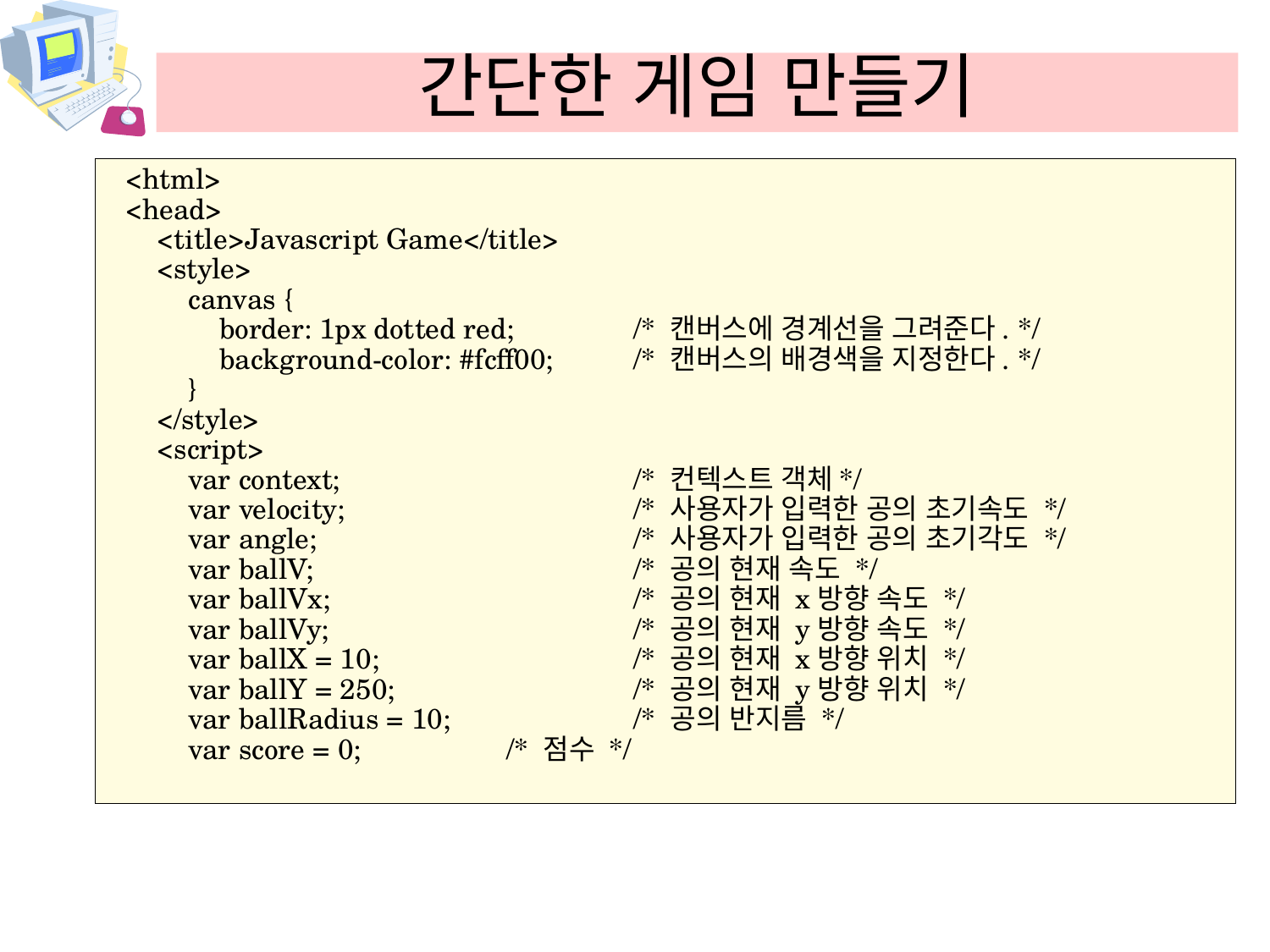

# 간단한 게임 만들기
<html>
<head>
    <title>Javascript Game</title>
    <style>
        canvas {
            border: 1px dotted red;	/* 캔버스에 경계선을 그려준다. */
            background-color: #fcff00;	/* 캔버스의 배경색을 지정한다. */
        }
    </style>
    <script>
        var context;			/* 컨텍스트 객체*/
        var velocity;			/* 사용자가 입력한 공의 초기속도 */
        var angle;			/* 사용자가 입력한 공의 초기각도 */
        var ballV;			/* 공의 현재 속도 */
        var ballVx;			/* 공의 현재 x방향 속도 */
        var ballVy;			/* 공의 현재 y방향 속도 */
        var ballX = 10;		/* 공의 현재 x방향 위치 */
        var ballY = 250;		/* 공의 현재 y방향 위치 */
        var ballRadius = 10;		/* 공의 반지름 */
        var score = 0;		/* 점수 */